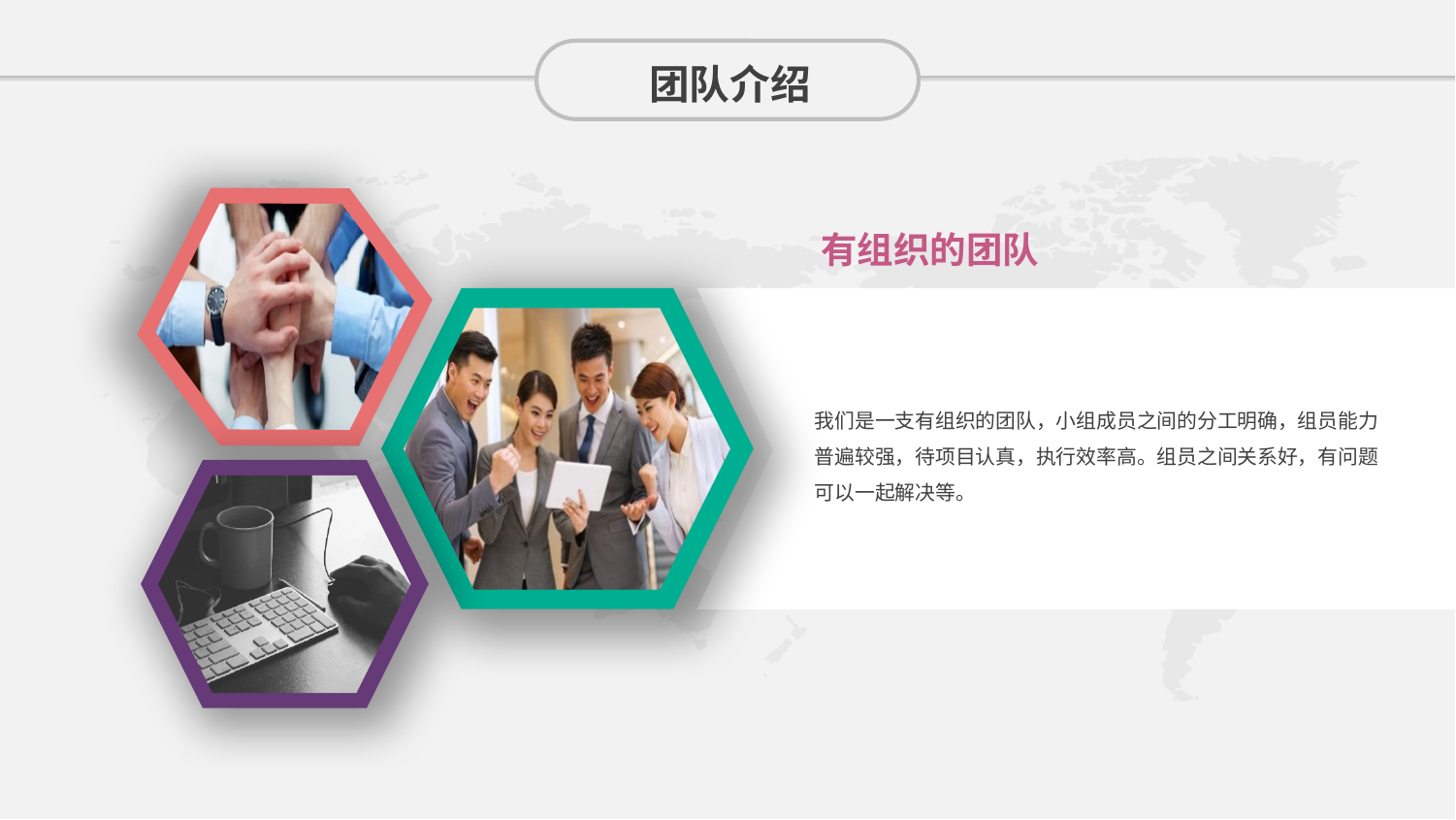

团队介绍

有组织的团队

我们是一支有组织的团队，小组成员之间的分工明确，组员能力普遍较强，待项目认真，执行效率高。组员之间关系好，有问题可以一起解决等。